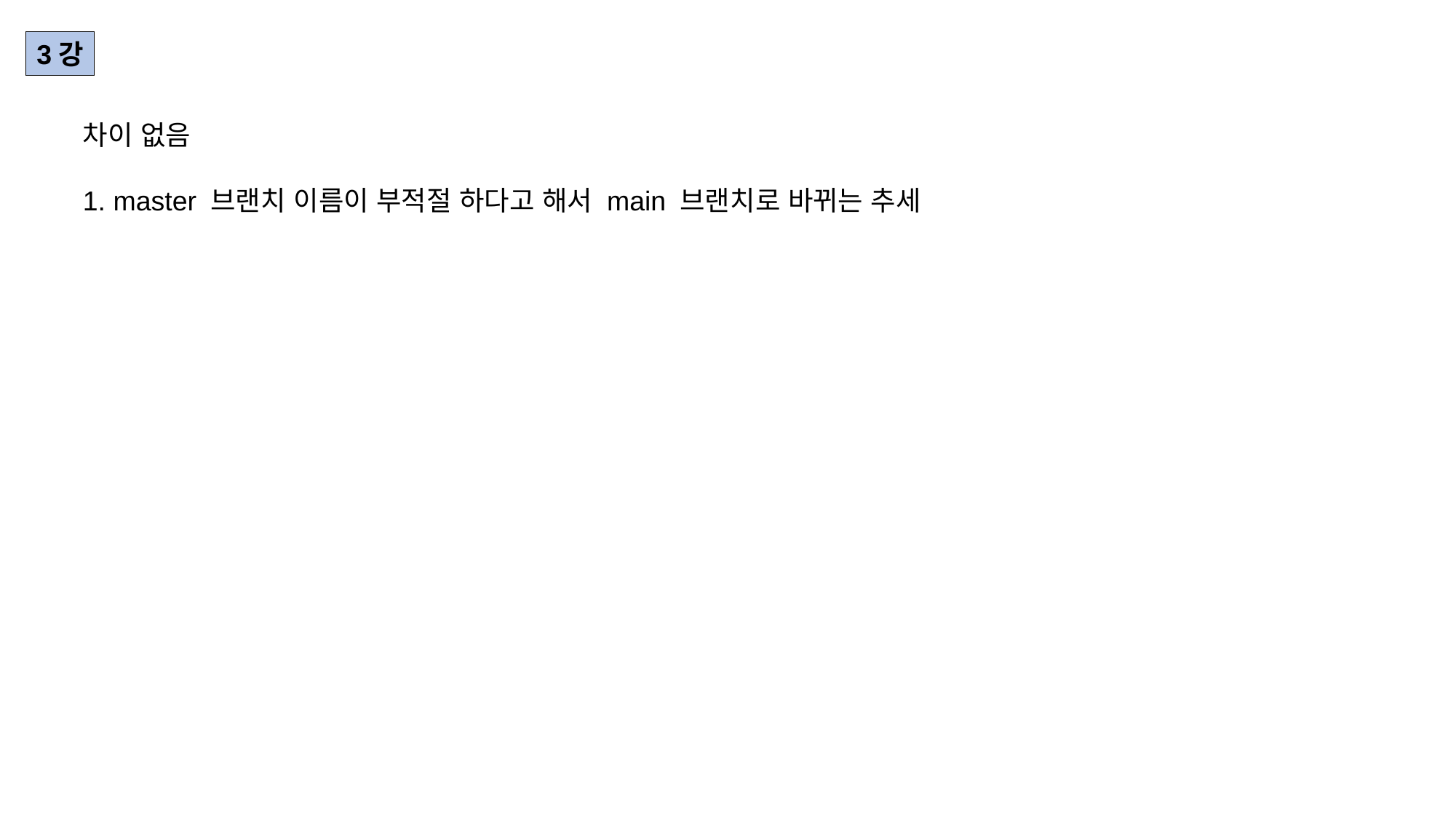

3강
차이 없음

1. master 브랜치 이름이 부적절 하다고 해서 main 브랜치로 바뀌는 추세